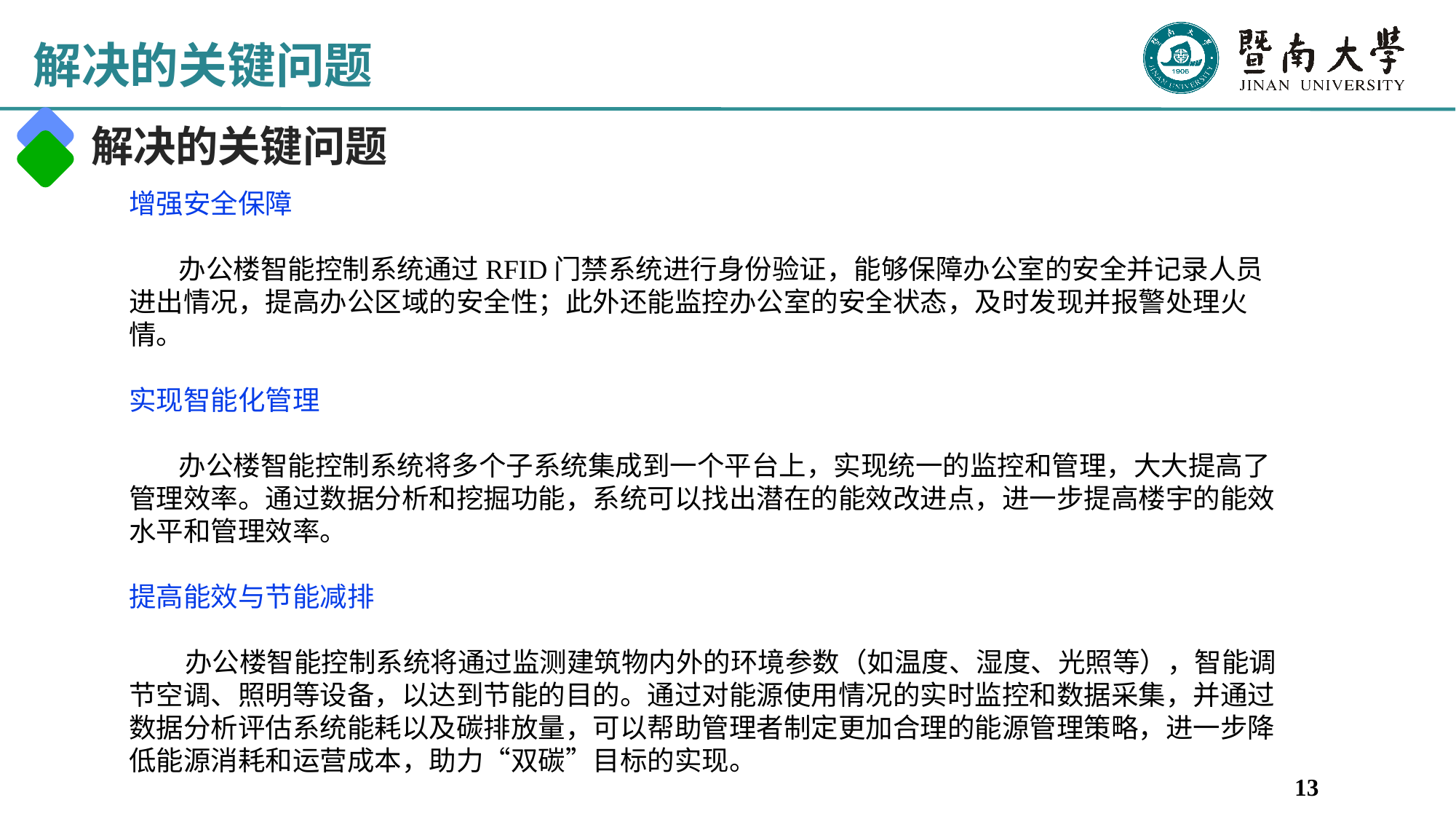

# 解决的关键问题

解决的关键问题
增强安全保障

       办公楼智能控制系统通过RFID门禁系统进行身份验证，能够保障办公室的安全并记录人员进出情况，提高办公区域的安全性；此外还能监控办公室的安全状态，及时发现并报警处理火情。

实现智能化管理

       办公楼智能控制系统将多个子系统集成到一个平台上，实现统一的监控和管理，大大提高了管理效率。通过数据分析和挖掘功能，系统可以找出潜在的能效改进点，进一步提高楼宇的能效水平和管理效率。

提高能效与节能减排

        办公楼智能控制系统将通过监测建筑物内外的环境参数（如温度、湿度、光照等），智能调节空调、照明等设备，以达到节能的目的。通过对能源使用情况的实时监控和数据采集，并通过数据分析评估系统能耗以及碳排放量，可以帮助管理者制定更加合理的能源管理策略，进一步降低能源消耗和运营成本，助力“双碳”目标的实现。